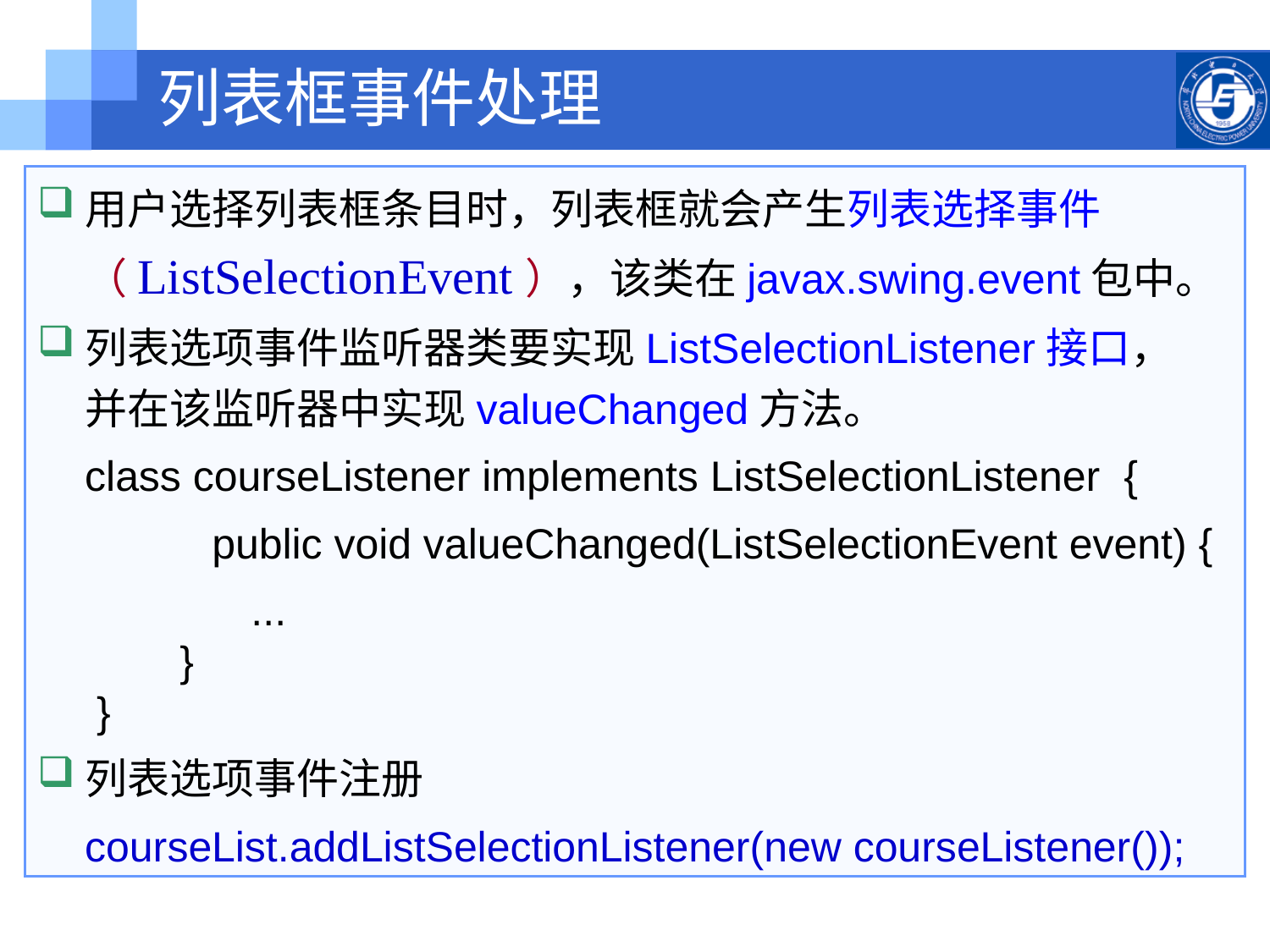

# 列表框事件处理
用户选择列表框条目时，列表框就会产生列表选择事件（ListSelectionEvent），该类在javax.swing.event包中。
列表选项事件监听器类要实现ListSelectionListener接口，
并在该监听器中实现valueChanged方法。
    class courseListener implements ListSelectionListener  {
    		public void valueChanged(ListSelectionEvent event) {
	              ...
            }
     }
列表选项事件注册
    courseList.addListSelectionListener(new courseListener());